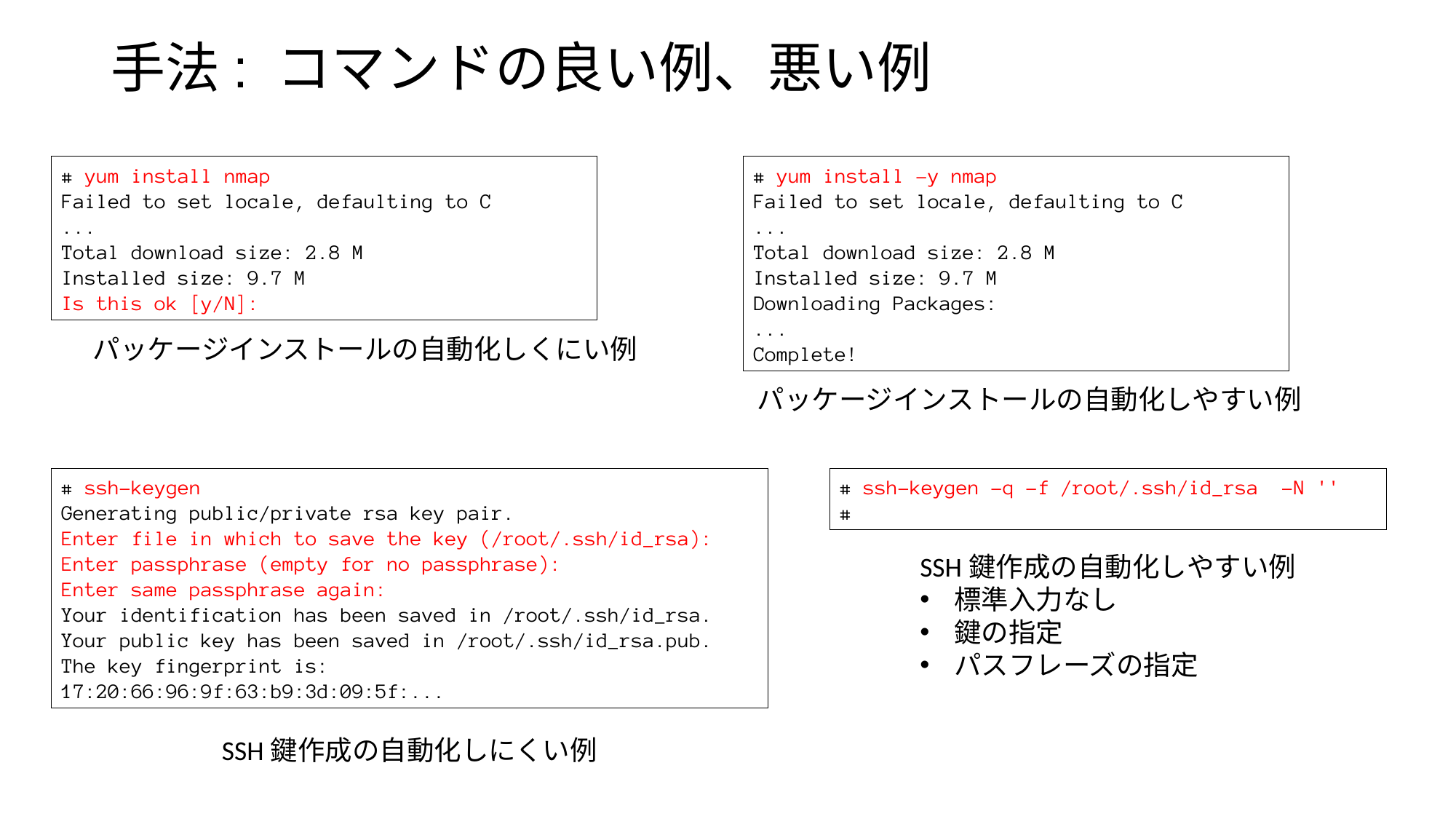

# 手法: コマンドの良い例、悪い例
# yum install nmap
Failed to set locale, defaulting to C
...
Total download size: 2.8 M
Installed size: 9.7 M
Is this ok [y/N]:
# yum install -y nmap
Failed to set locale, defaulting to C
...
Total download size: 2.8 M
Installed size: 9.7 M
Downloading Packages:
...
Complete!
パッケージインストールの自動化しくにい例
パッケージインストールの自動化しやすい例
# ssh-keygen
Generating public/private rsa key pair.
Enter file in which to save the key (/root/.ssh/id_rsa):
Enter passphrase (empty for no passphrase):
Enter same passphrase again:
Your identification has been saved in /root/.ssh/id_rsa.
Your public key has been saved in /root/.ssh/id_rsa.pub.
The key fingerprint is:
17:20:66:96:9f:63:b9:3d:09:5f:...
# ssh-keygen -q -f /root/.ssh/id_rsa  -N ''
#
SSH鍵作成の自動化しやすい例
標準入力なし
鍵の指定
パスフレーズの指定
SSH鍵作成の自動化しにくい例